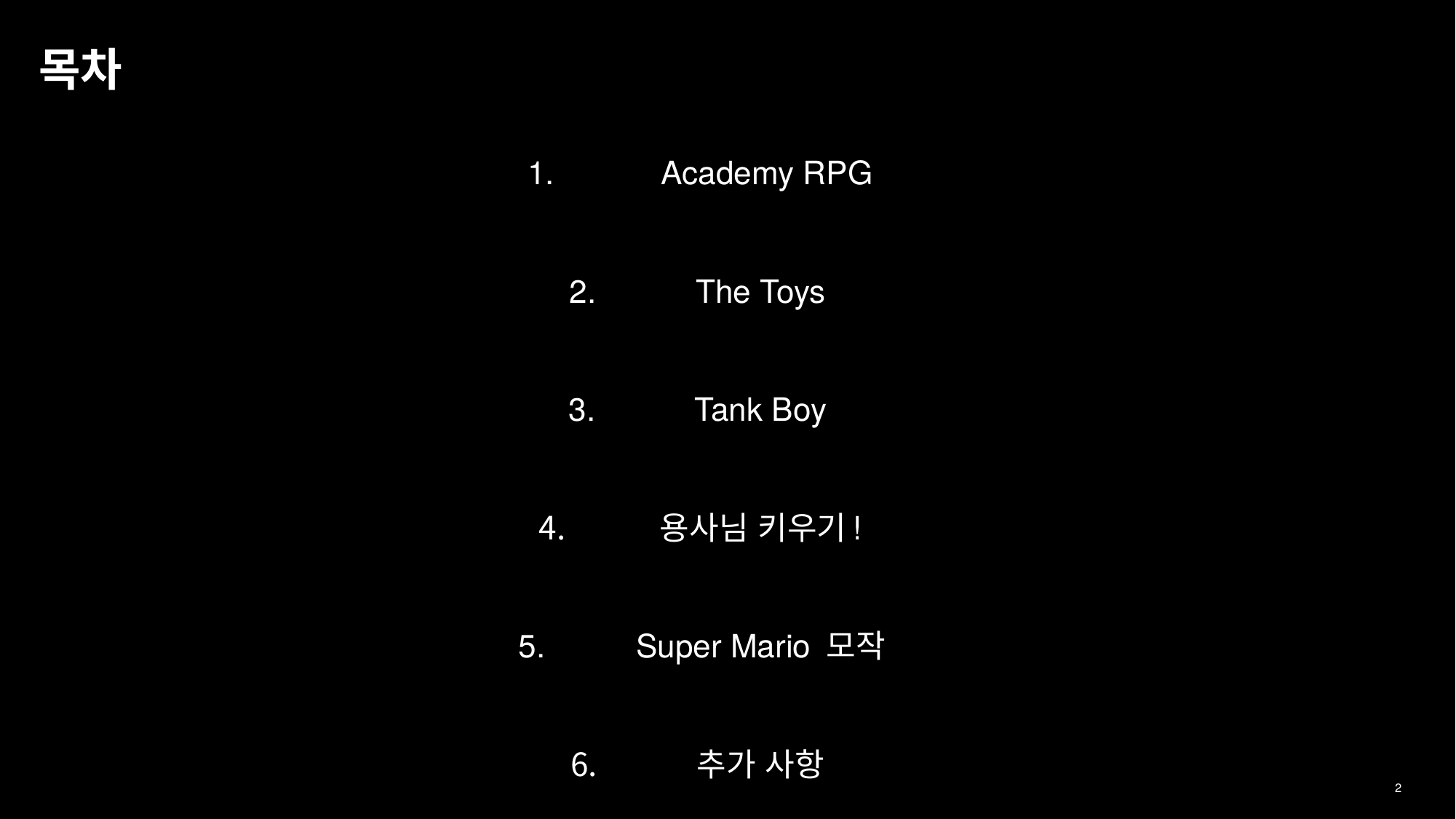

# 목차

Academy RPG

The Toys

Tank Boy

용사님 키우기!

Super Mario 모작

추가 사항

2